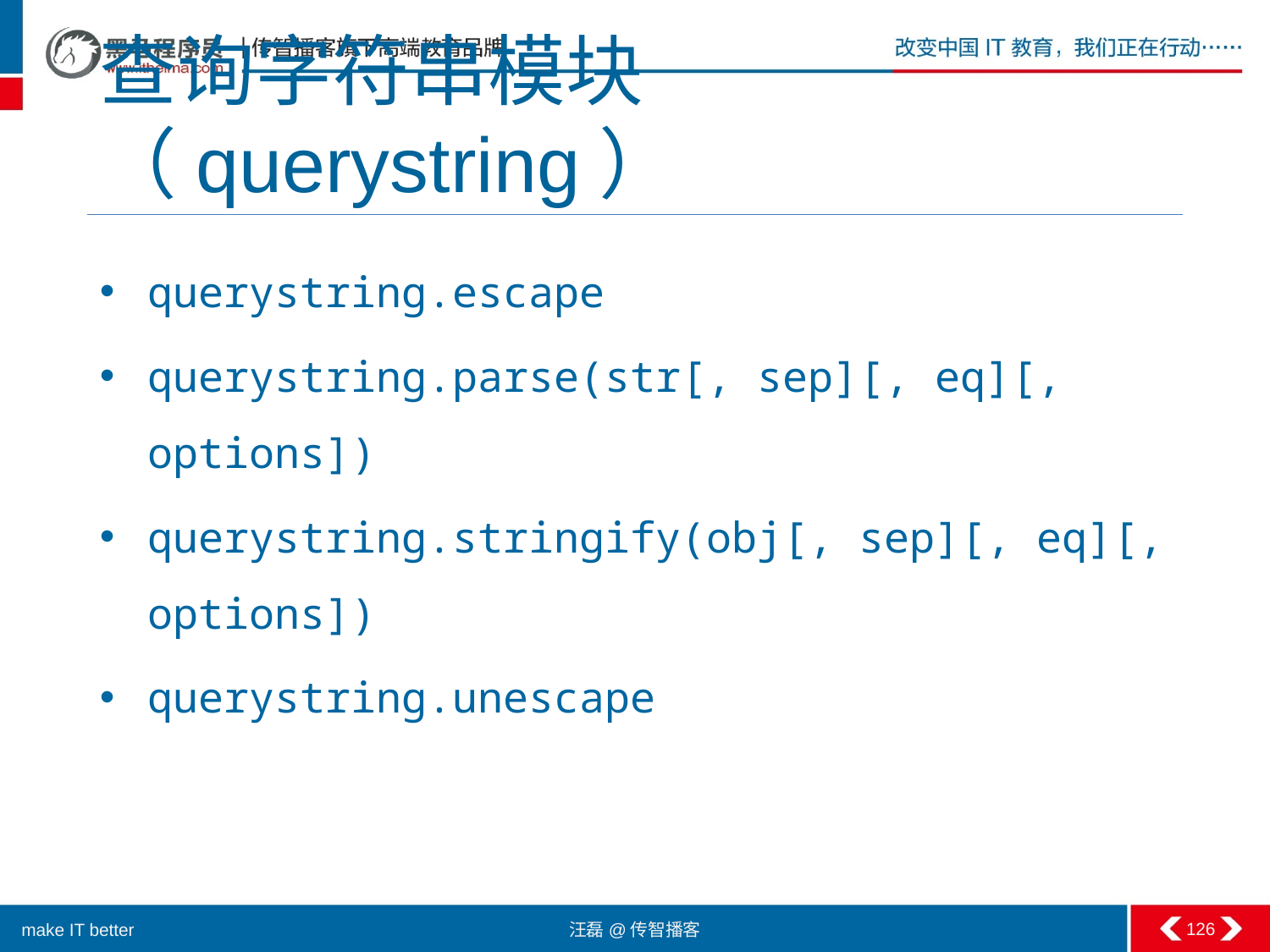

# 查询字符串模块（querystring）
querystring.escape
querystring.parse(str[, sep][, eq][, options])
querystring.stringify(obj[, sep][, eq][, options])
querystring.unescape
126
汪磊@传智播客
make IT better